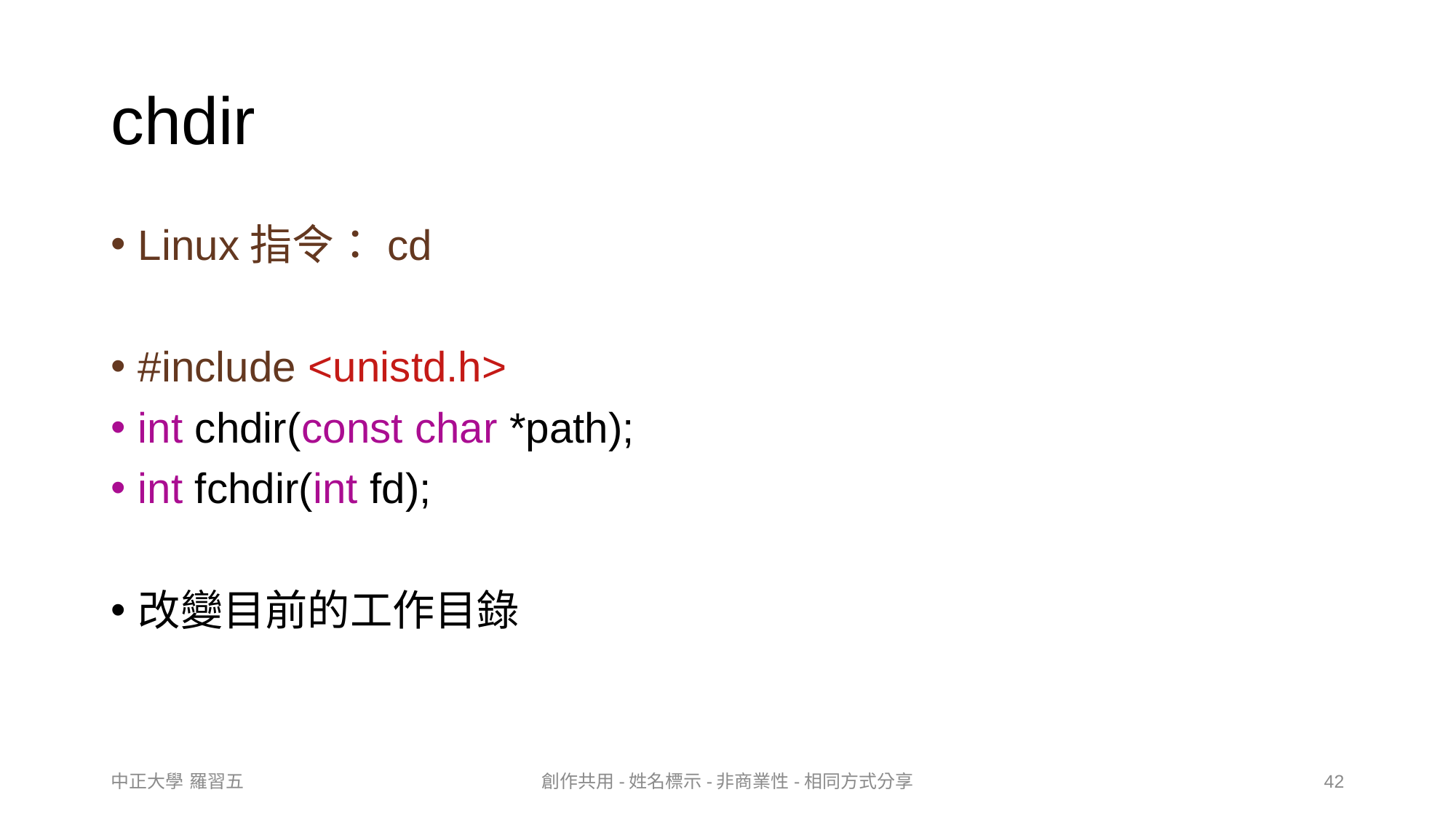

chdir
Linux指令：cd

#include <unistd.h>
int chdir(const char *path);
int fchdir(int fd);

改變目前的工作目錄

中正大學 羅習五
創作共用-姓名標示-非商業性-相同方式分享
42